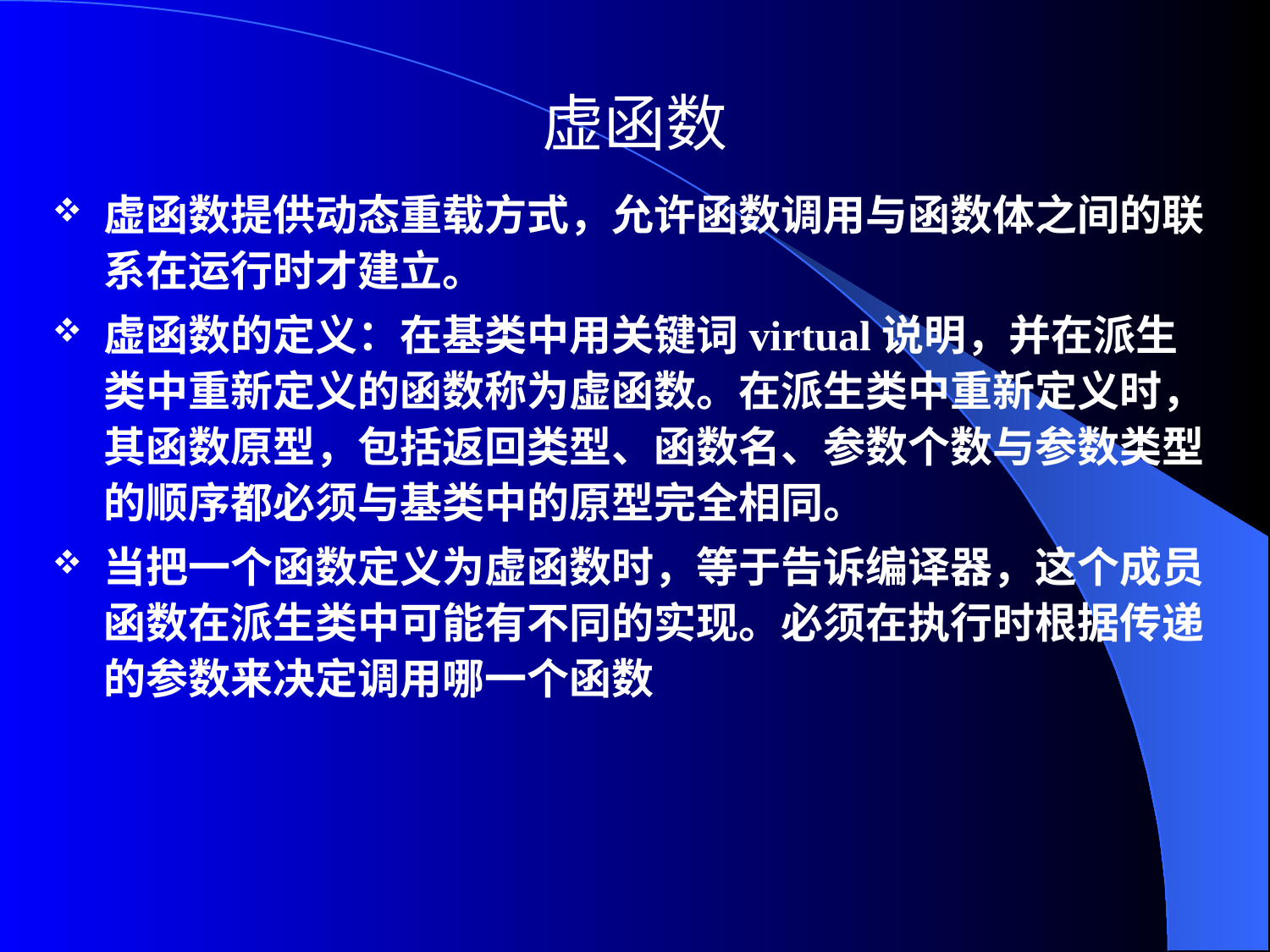

# 虚函数
虚函数提供动态重载方式，允许函数调用与函数体之间的联系在运行时才建立。
虚函数的定义：在基类中用关键词virtual说明，并在派生类中重新定义的函数称为虚函数。在派生类中重新定义时，其函数原型，包括返回类型、函数名、参数个数与参数类型的顺序都必须与基类中的原型完全相同。
当把一个函数定义为虚函数时，等于告诉编译器，这个成员函数在派生类中可能有不同的实现。必须在执行时根据传递的参数来决定调用哪一个函数